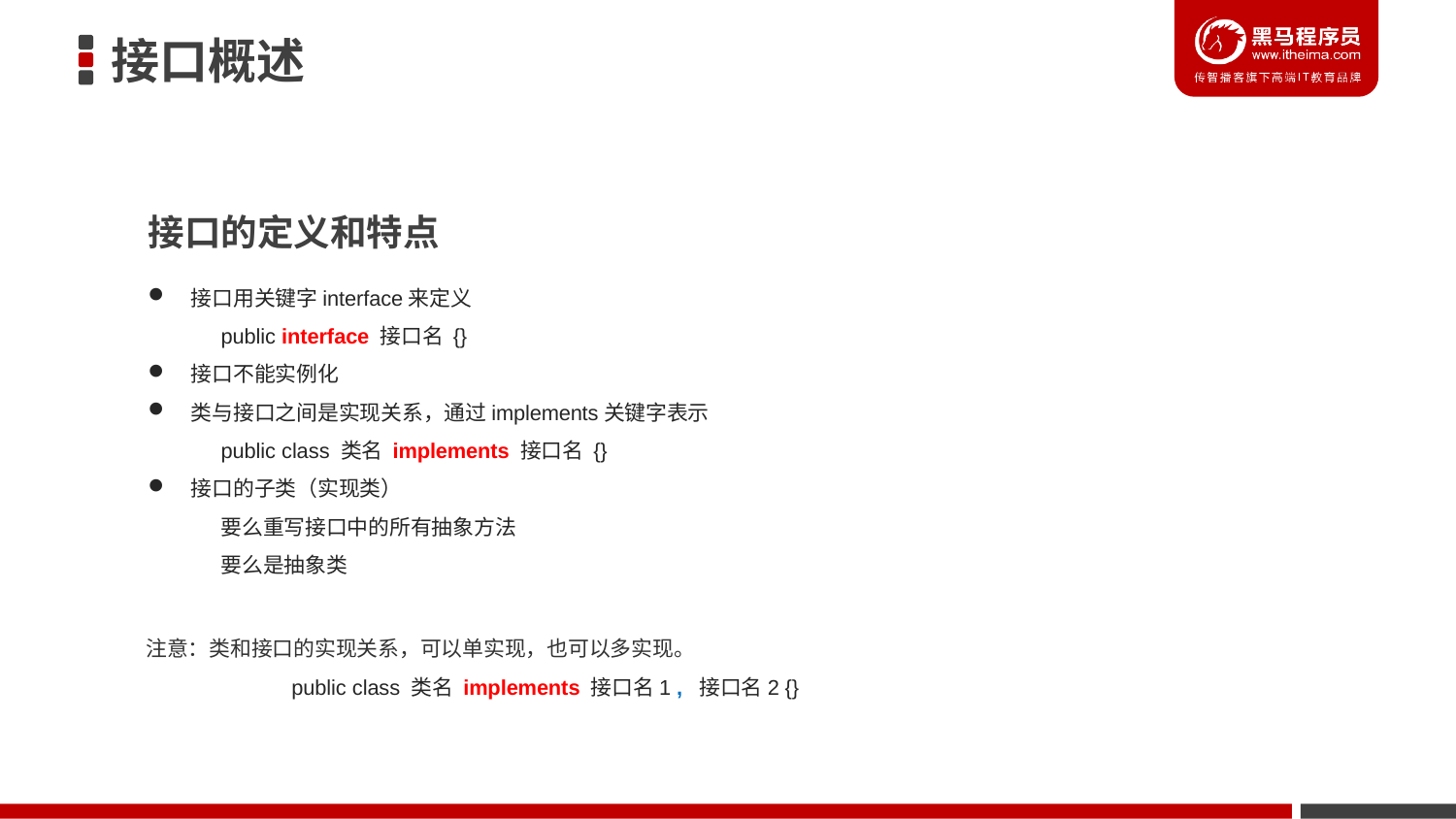

接口概述
接口的定义和特点
接口用关键字interface来定义
public interface 接口名 {}
接口不能实例化
类与接口之间是实现关系，通过implements关键字表示
public class 类名 implements 接口名 {}
接口的子类（实现类）
要么重写接口中的所有抽象方法
要么是抽象类
注意：类和接口的实现关系，可以单实现，也可以多实现。
	public class 类名 implements 接口名1 ,  接口名2 {}